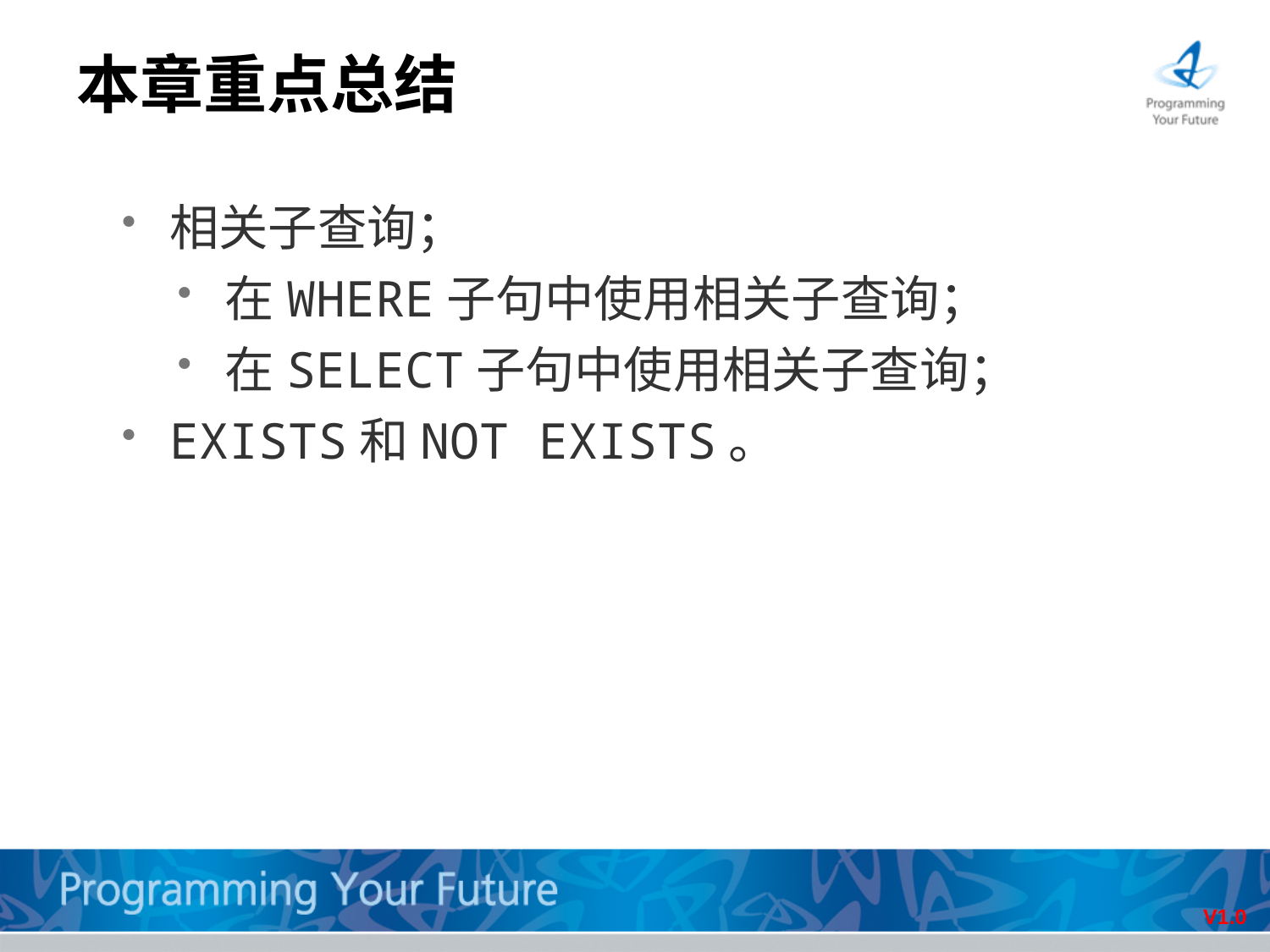

# 本章重点总结
相关子查询；
在WHERE子句中使用相关子查询；
在SELECT子句中使用相关子查询；
EXISTS和NOT EXISTS。